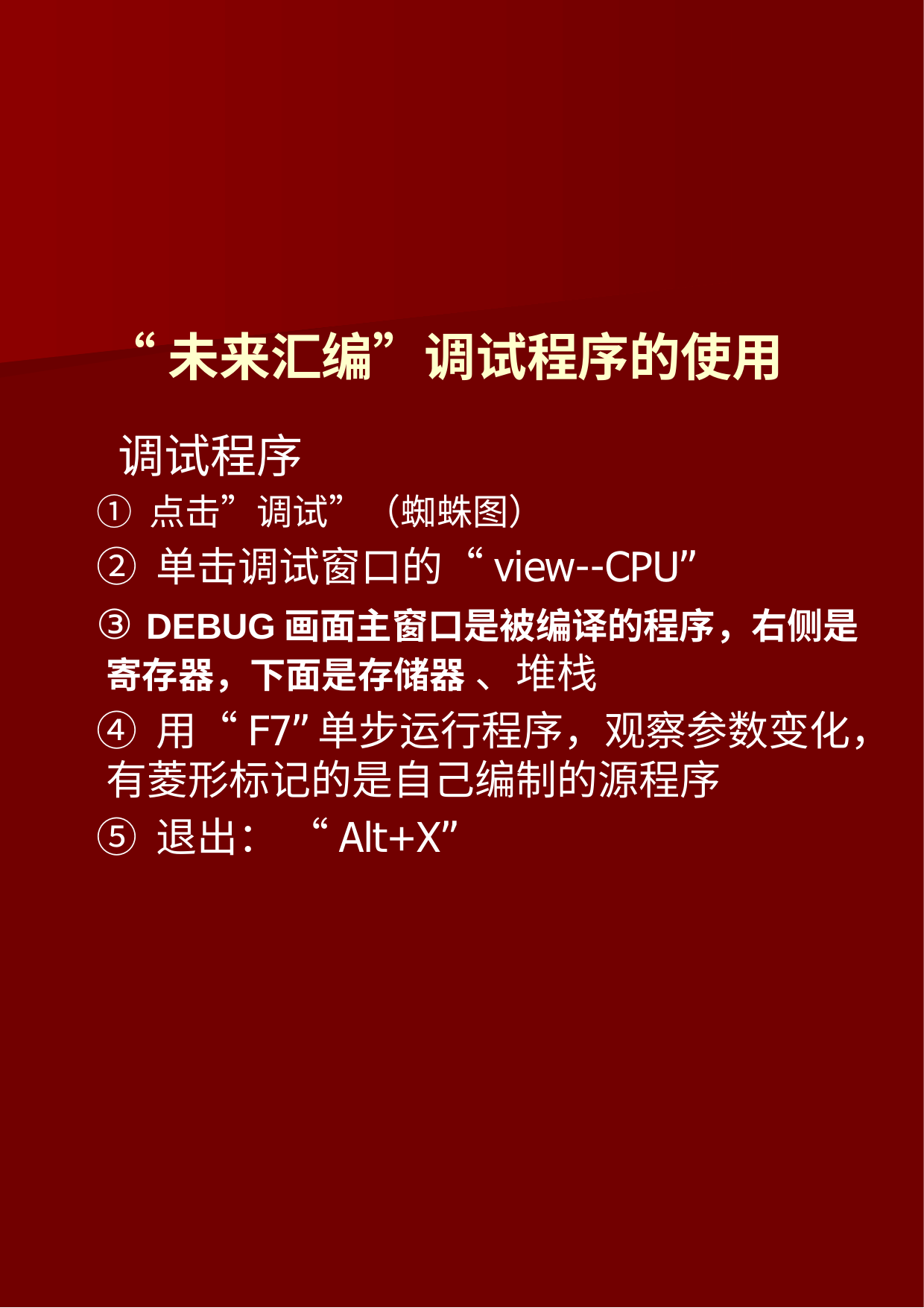

“未来汇编”调试程序的使用
 调试程序
① 点击”调试”（蜘蛛图）
② 单击调试窗口的“view--CPU”
③ DEBUG画面主窗口是被编译的程序，右侧是寄存器，下面是存储器 、堆栈
④ 用“F7”单步运行程序，观察参数变化，有菱形标记的是自己编制的源程序
⑤ 退出： “Alt+X”